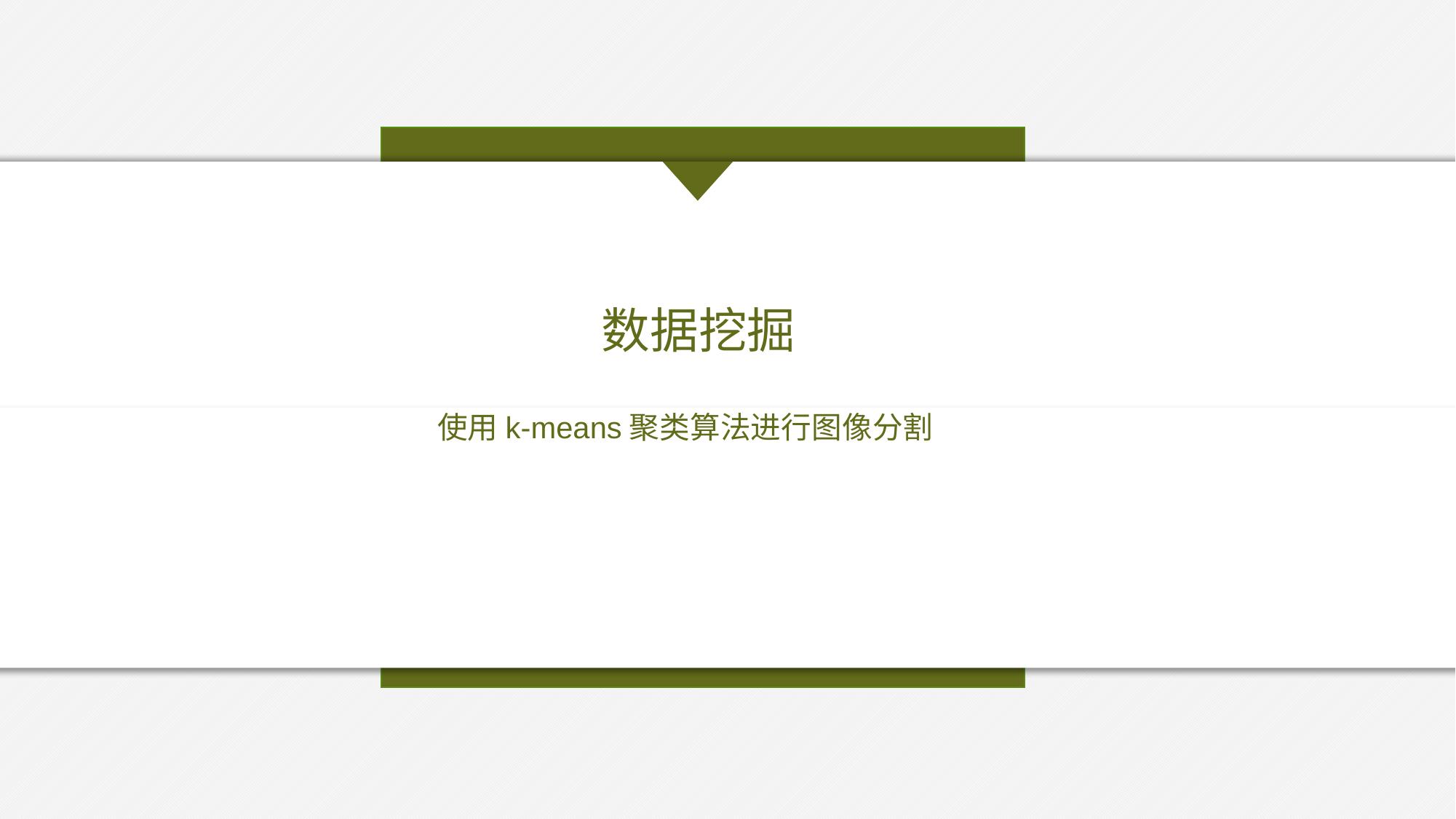

数据挖掘
使用k-means聚类算法进行图像分割
专业：信管
演示人：马向阳
小组成员：马向阳、刘子健、马凯玉